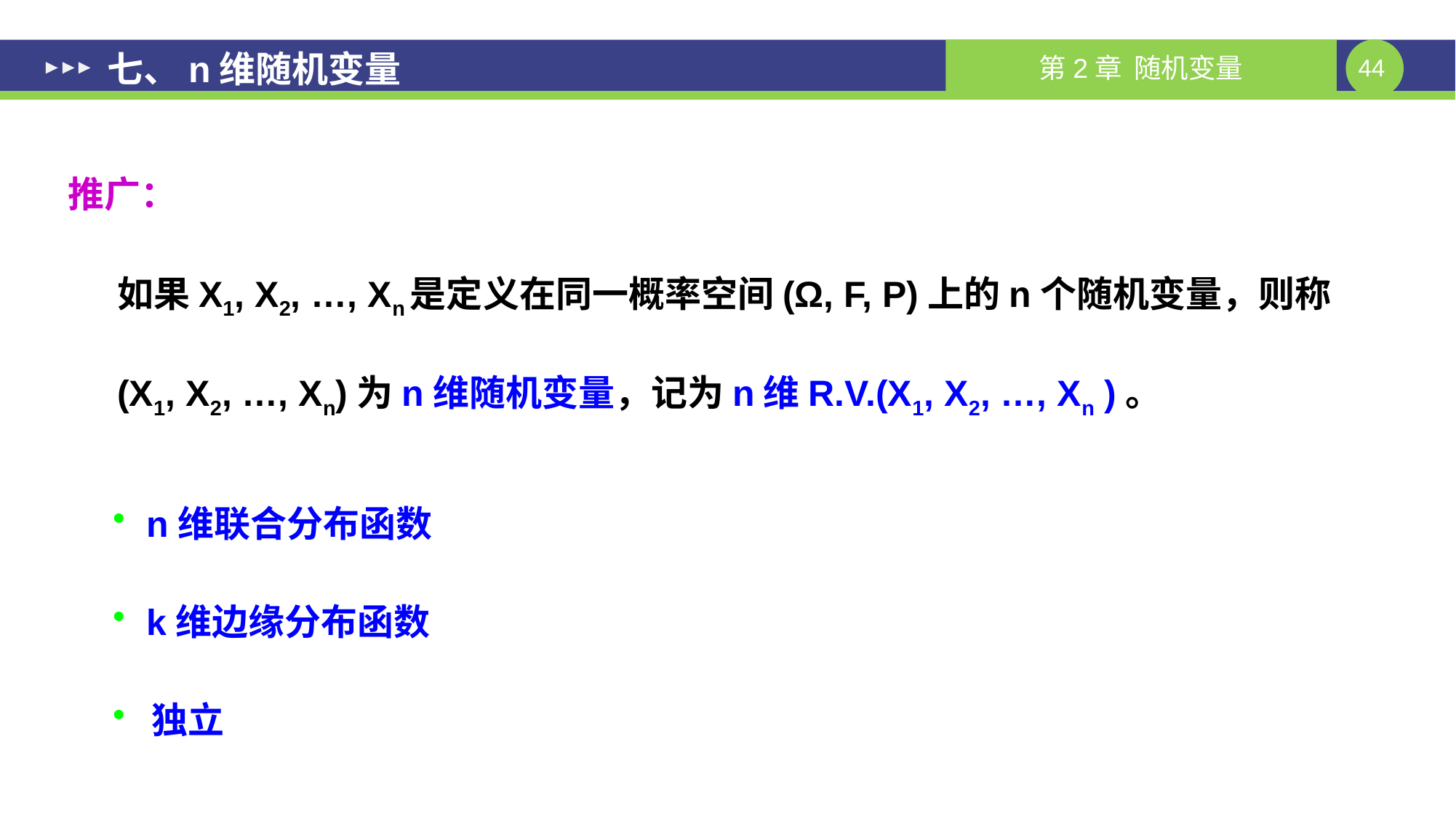

# 七、n维随机变量
推广：
如果X1, X2, …, Xn是定义在同一概率空间(Ω, F, P)上的n个随机变量，则称(X1, X2, …, Xn)为n维随机变量，记为n维R.V.(X1, X2, …, Xn )。
  n维联合分布函数
  k维边缘分布函数
  独立